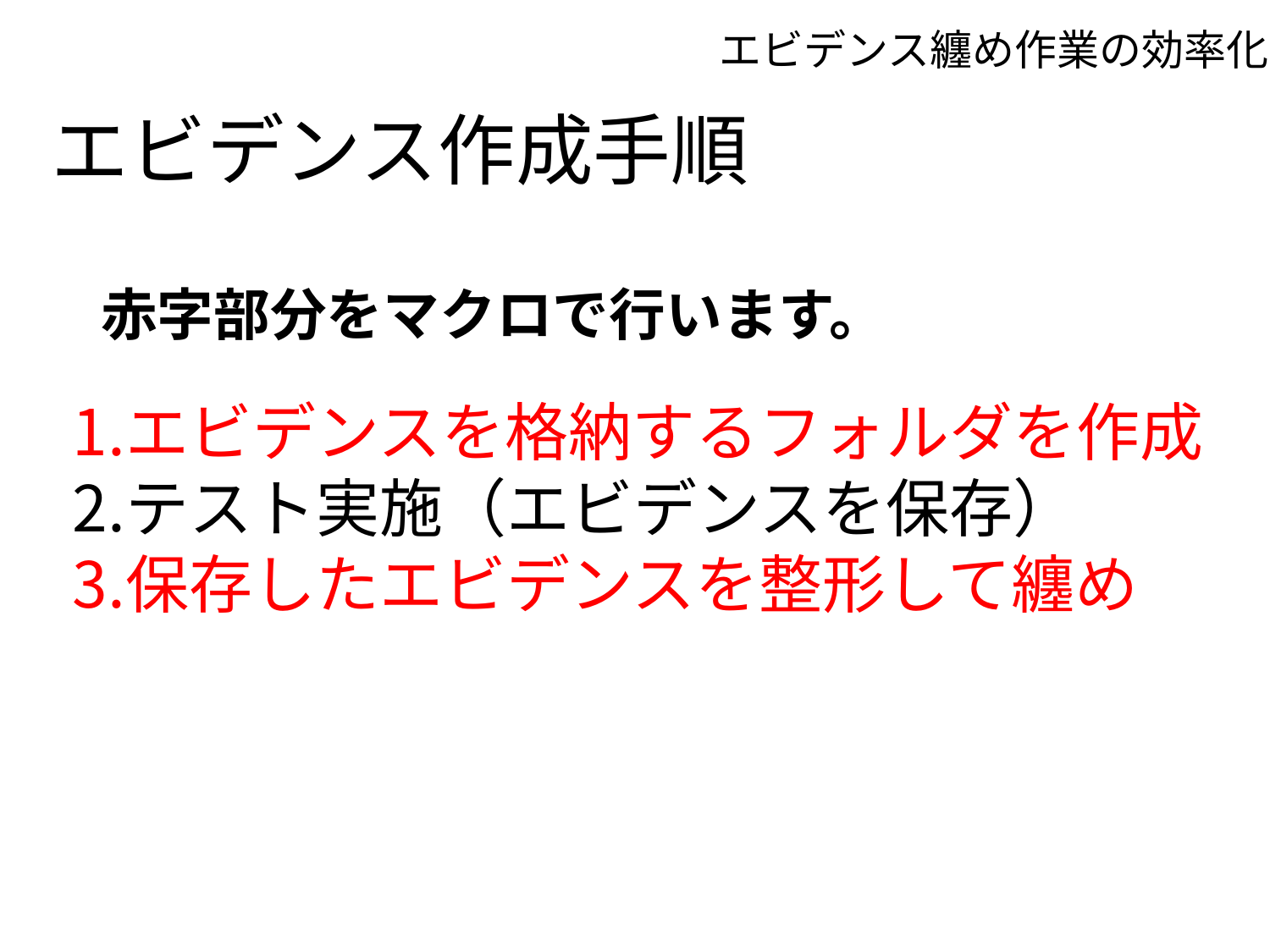

エビデンス纏め作業の効率化
エビデンス作成手順
赤字部分をマクロで行います。
エビデンスを格納するフォルダを作成
テスト実施（エビデンスを保存）
保存したエビデンスを整形して纏め